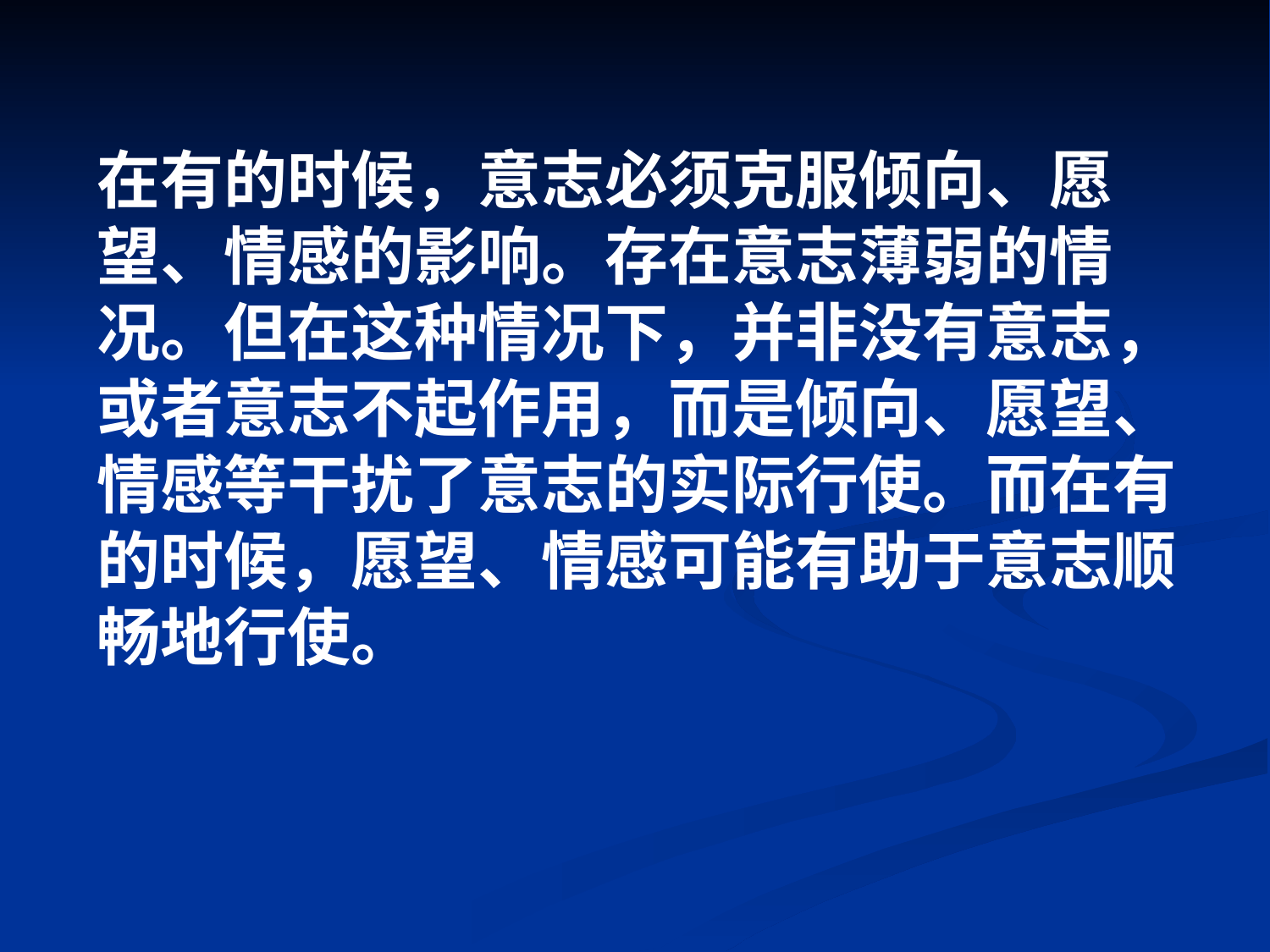

在有的时候，意志必须克服倾向、愿望、情感的影响。存在意志薄弱的情况。但在这种情况下，并非没有意志，或者意志不起作用，而是倾向、愿望、情感等干扰了意志的实际行使。而在有的时候，愿望、情感可能有助于意志顺畅地行使。